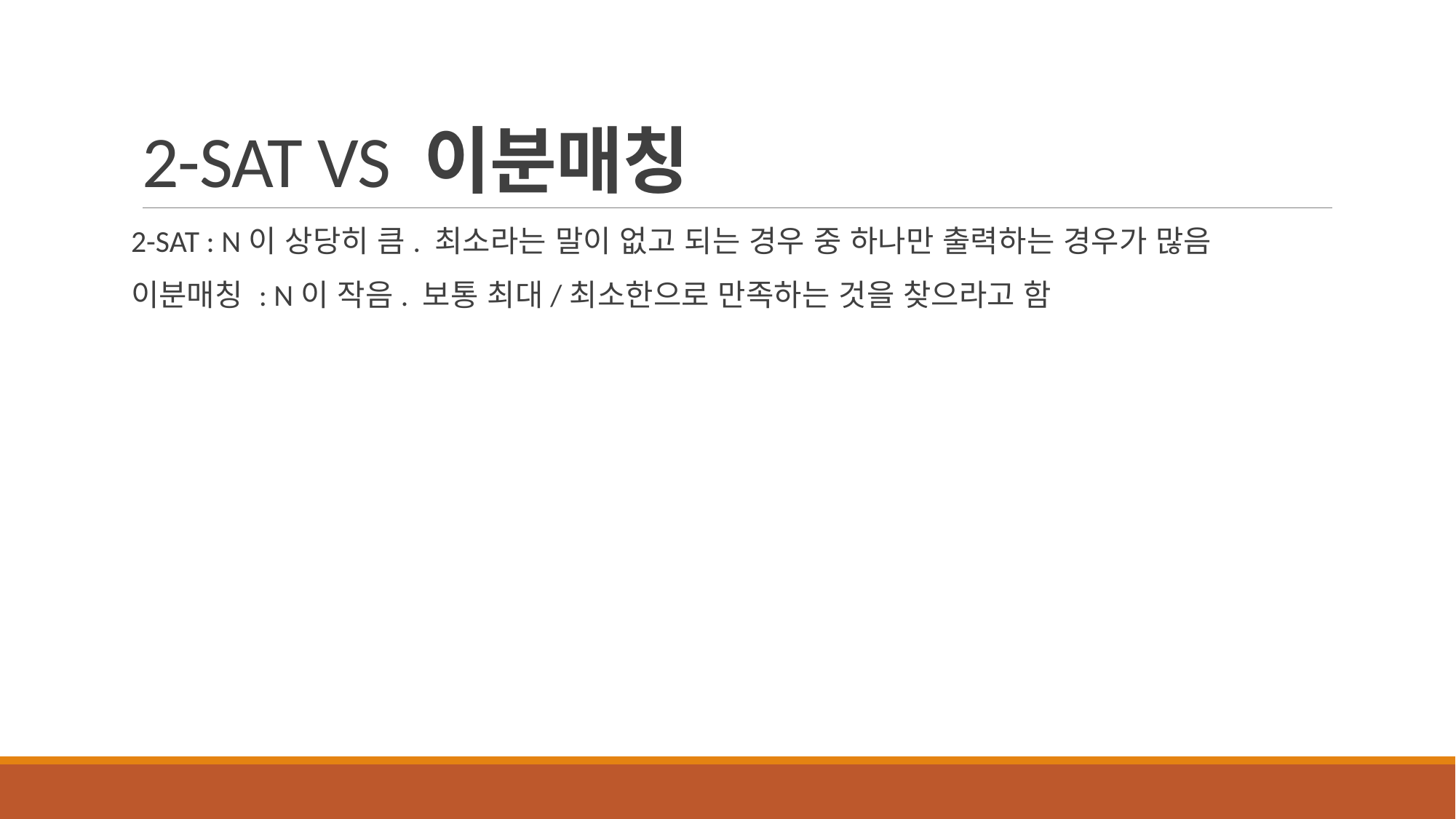

# 2-SAT VS 이분매칭
2-SAT : N이 상당히 큼. 최소라는 말이 없고 되는 경우 중 하나만 출력하는 경우가 많음
이분매칭 : N이 작음. 보통 최대/최소한으로 만족하는 것을 찾으라고 함